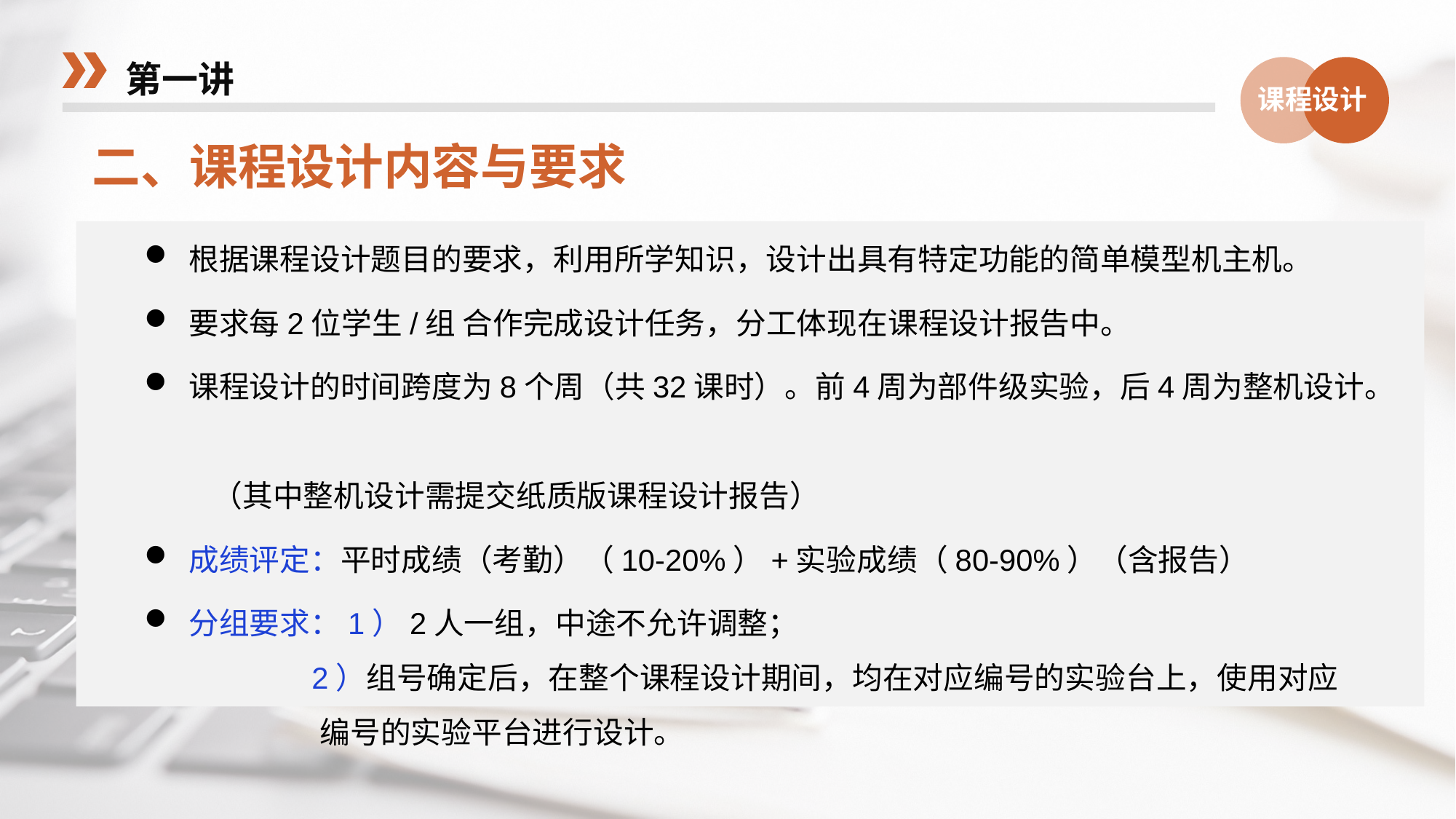

第一讲

课程设计

二、课程设计内容与要求
 根据课程设计题目的要求，利用所学知识，设计出具有特定功能的简单模型机主机。
 要求每2位学生/组 合作完成设计任务，分工体现在课程设计报告中。
 课程设计的时间跨度为8个周（共32课时）。前4周为部件级实验，后4周为整机设计。
         （其中整机设计需提交纸质版课程设计报告）
 成绩评定：平时成绩（考勤）（10-20%）+实验成绩（80-90%）（含报告）
 分组要求：1）2人一组，中途不允许调整；
                    2）组号确定后，在整个课程设计期间，均在对应编号的实验台上，使用对应
                         编号的实验平台进行设计。